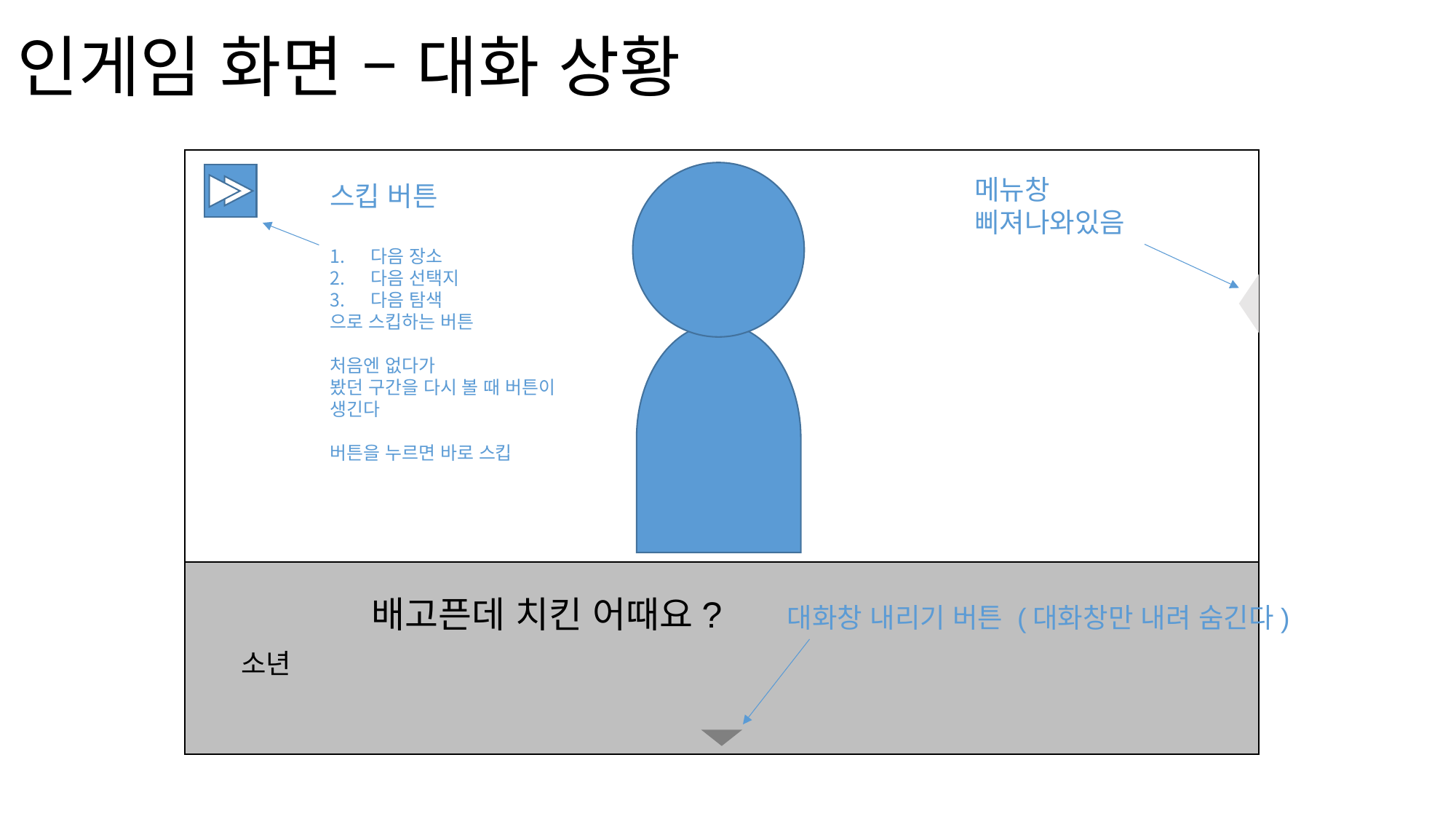

# 인게임 화면 – 대화 상황

메뉴창
삐져나와있음
스킵 버튼

다음 장소
다음 선택지
다음 탐색
으로 스킵하는 버튼

처음엔 없다가
봤던 구간을 다시 볼 때 버튼이 생긴다

버튼을 누르면 바로 스킵

배고픈데 치킨 어때요?
대화창 내리기 버튼 (대화창만 내려 숨긴다)
소년